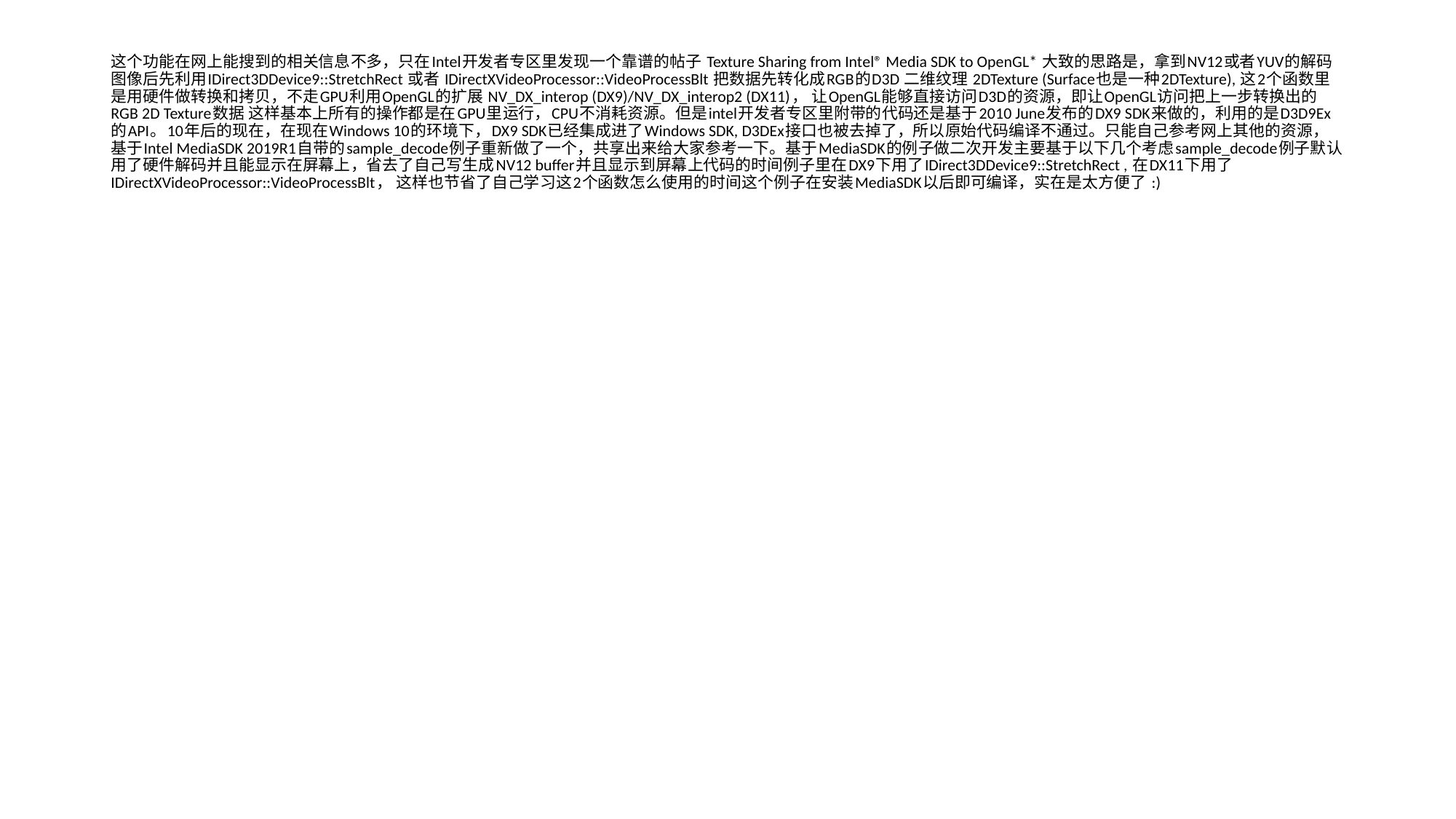

# 这个功能在网上能搜到的相关信息不多，只在Intel开发者专区里发现一个靠谱的帖子 Texture Sharing from Intel® Media SDK to OpenGL* 大致的思路是，拿到NV12或者YUV的解码图像后先利用IDirect3DDevice9::StretchRect 或者 IDirectXVideoProcessor::VideoProcessBlt 把数据先转化成RGB的D3D 二维纹理 2DTexture (Surface也是一种2DTexture), 这2个函数里是用硬件做转换和拷贝，不走GPU利用OpenGL的扩展 NV_DX_interop (DX9)/NV_DX_interop2 (DX11)， 让OpenGL能够直接访问D3D的资源，即让OpenGL访问把上一步转换出的RGB 2D Texture数据 这样基本上所有的操作都是在GPU里运行，CPU不消耗资源。但是intel开发者专区里附带的代码还是基于2010 June发布的DX9 SDK来做的，利用的是D3D9Ex的API。10年后的现在，在现在Windows 10的环境下，DX9 SDK已经集成进了Windows SDK, D3DEx接口也被去掉了，所以原始代码编译不通过。只能自己参考网上其他的资源，基于Intel MediaSDK 2019R1自带的sample_decode例子重新做了一个，共享出来给大家参考一下。基于MediaSDK的例子做二次开发主要基于以下几个考虑sample_decode例子默认用了硬件解码并且能显示在屏幕上，省去了自己写生成NV12 buffer并且显示到屏幕上代码的时间例子里在DX9下用了IDirect3DDevice9::StretchRect , 在DX11下用了 IDirectXVideoProcessor::VideoProcessBlt， 这样也节省了自己学习这2个函数怎么使用的时间这个例子在安装MediaSDK以后即可编译，实在是太方便了 :)